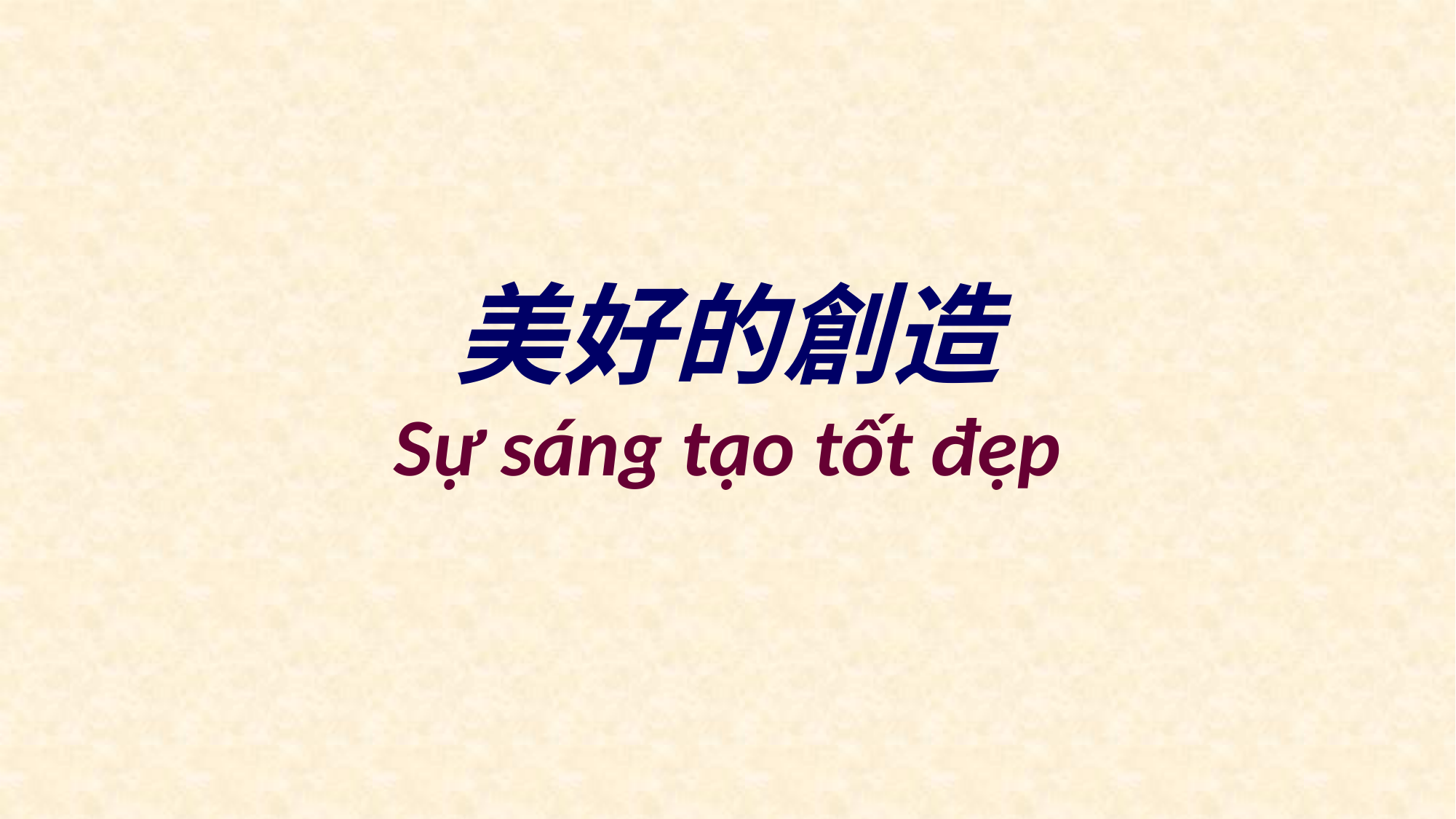

# 美好的創造
Sự sáng tạo tốt đẹp